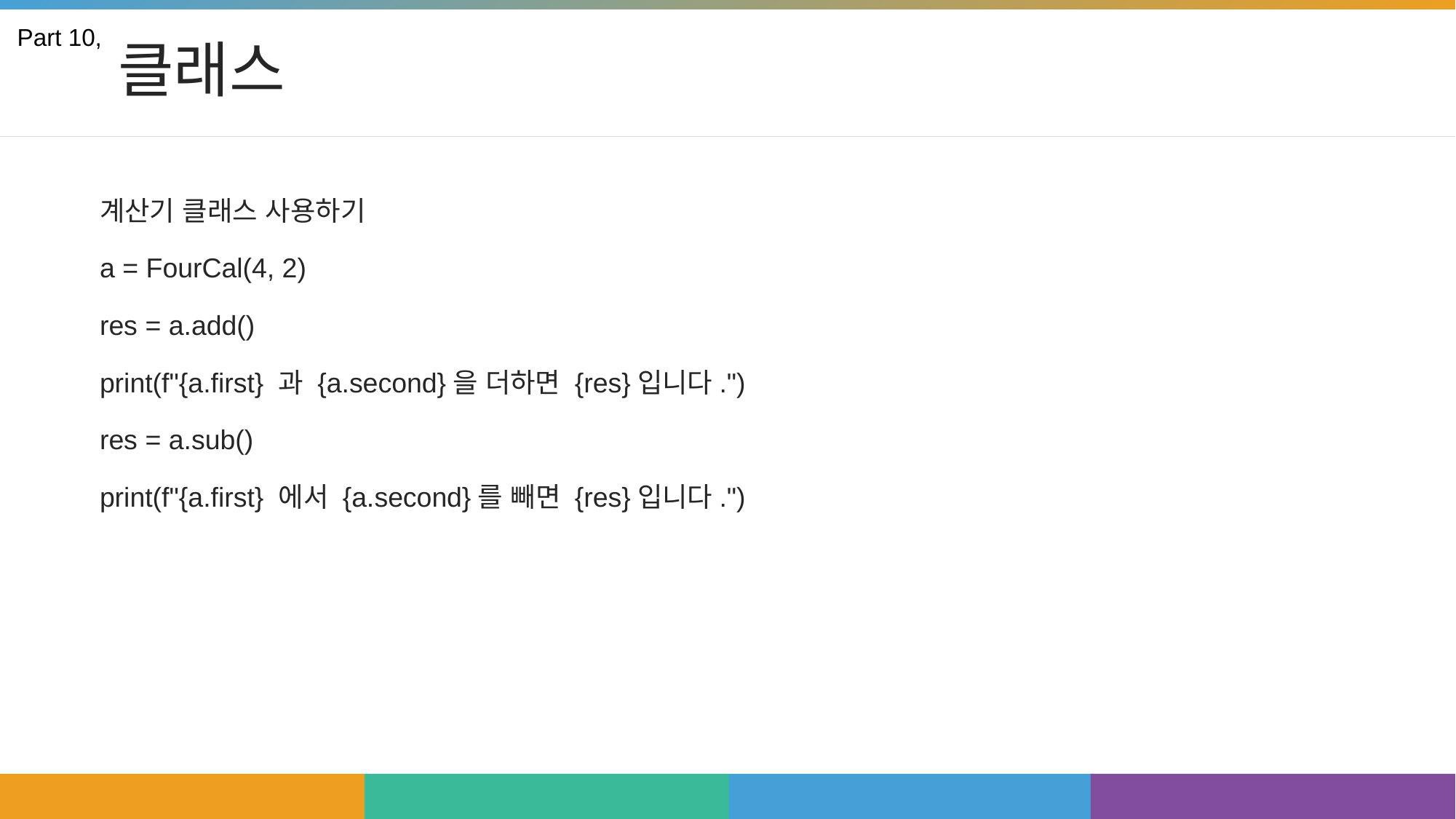

# 클래스
Part 10,
계산기 클래스 사용하기
a = FourCal(4, 2)
res = a.add()
print(f"{a.first} 과 {a.second}을 더하면 {res}입니다.")
res = a.sub()
print(f"{a.first} 에서 {a.second}를 빼면 {res}입니다.")